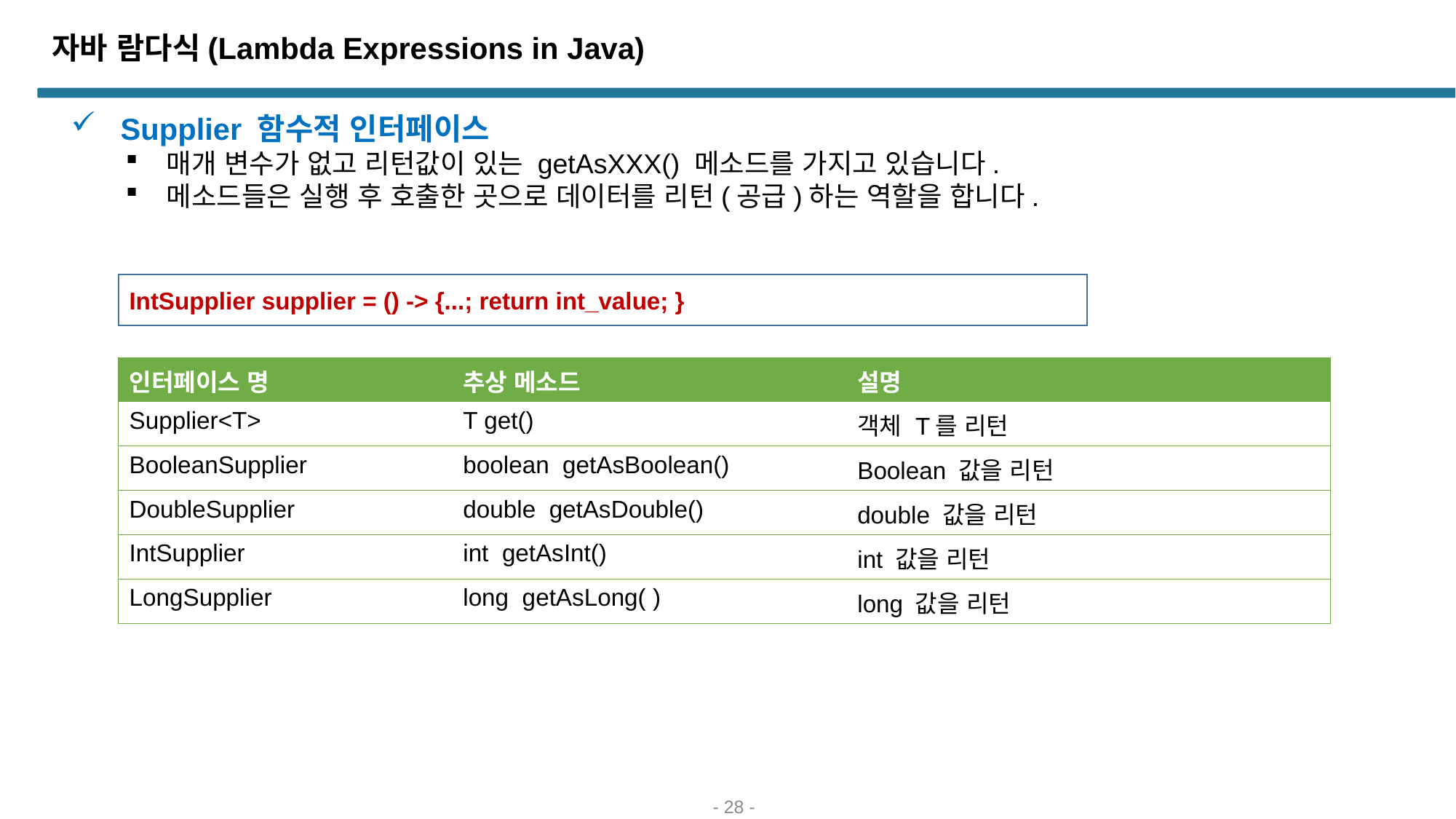

# 자바 람다식(Lambda Expressions in Java)
 Supplier 함수적 인터페이스
매개 변수가 없고 리턴값이 있는 getAsXXX() 메소드를 가지고 있습니다.
메소드들은 실행 후 호출한 곳으로 데이터를 리턴(공급)하는 역할을 합니다.
IntSupplier supplier = () -> {...; return int_value; }
| 인터페이스 명 | 추상 메소드 | 설명 |
| --- | --- | --- |
| Supplier<T> | T get() | 객체 T를 리턴 |
| BooleanSupplier | boolean getAsBoolean() | Boolean 값을 리턴 |
| DoubleSupplier | double getAsDouble() | double 값을 리턴 |
| IntSupplier | int getAsInt() | int 값을 리턴 |
| LongSupplier | long getAsLong( ) | long 값을 리턴 |
- 28 -